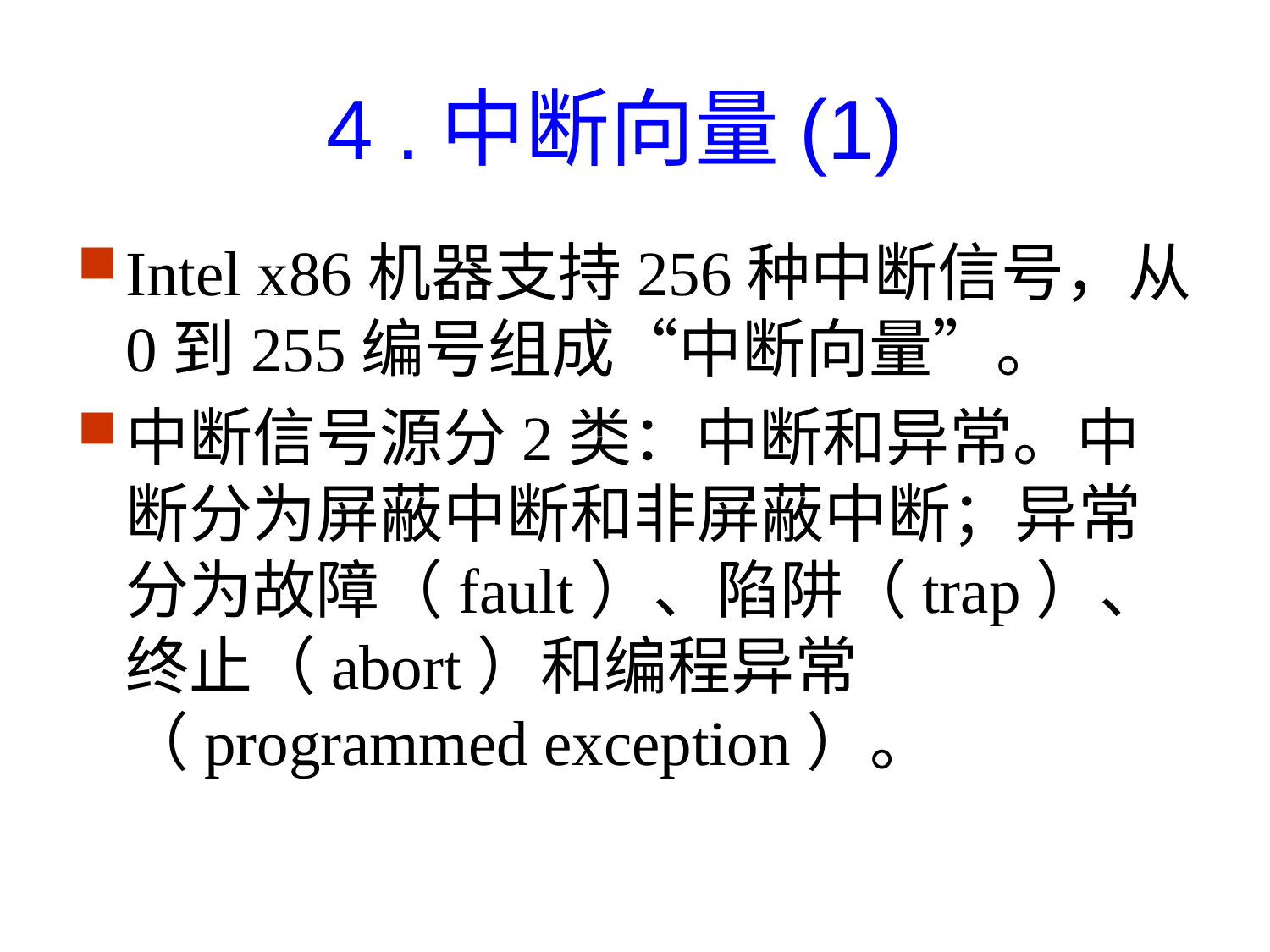

4 .中断向量(1)
Intel x86机器支持256种中断信号，从0到255编号组成“中断向量”。
中断信号源分2类：中断和异常。中断分为屏蔽中断和非屏蔽中断；异常分为故障（fault）、陷阱（trap）、终止（abort）和编程异常 （programmed exception）。